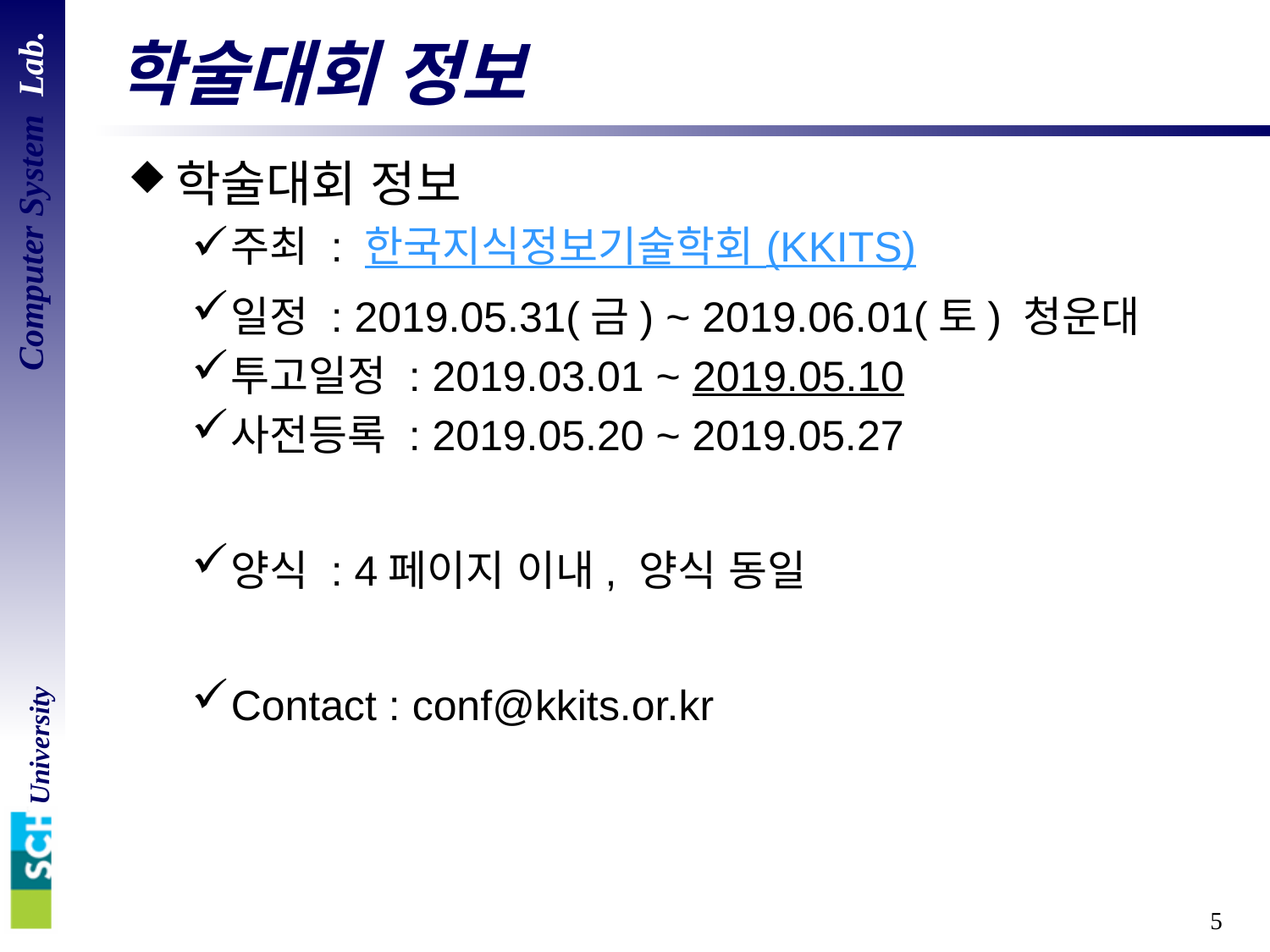

# 학술대회 정보
학술대회 정보
주최 : 한국지식정보기술학회 (KKITS)
일정 : 2019.05.31(금) ~ 2019.06.01(토) 청운대
투고일정 : 2019.03.01 ~ 2019.05.10
사전등록 : 2019.05.20 ~ 2019.05.27

양식 : 4페이지 이내, 양식 동일

Contact : conf@kkits.or.kr